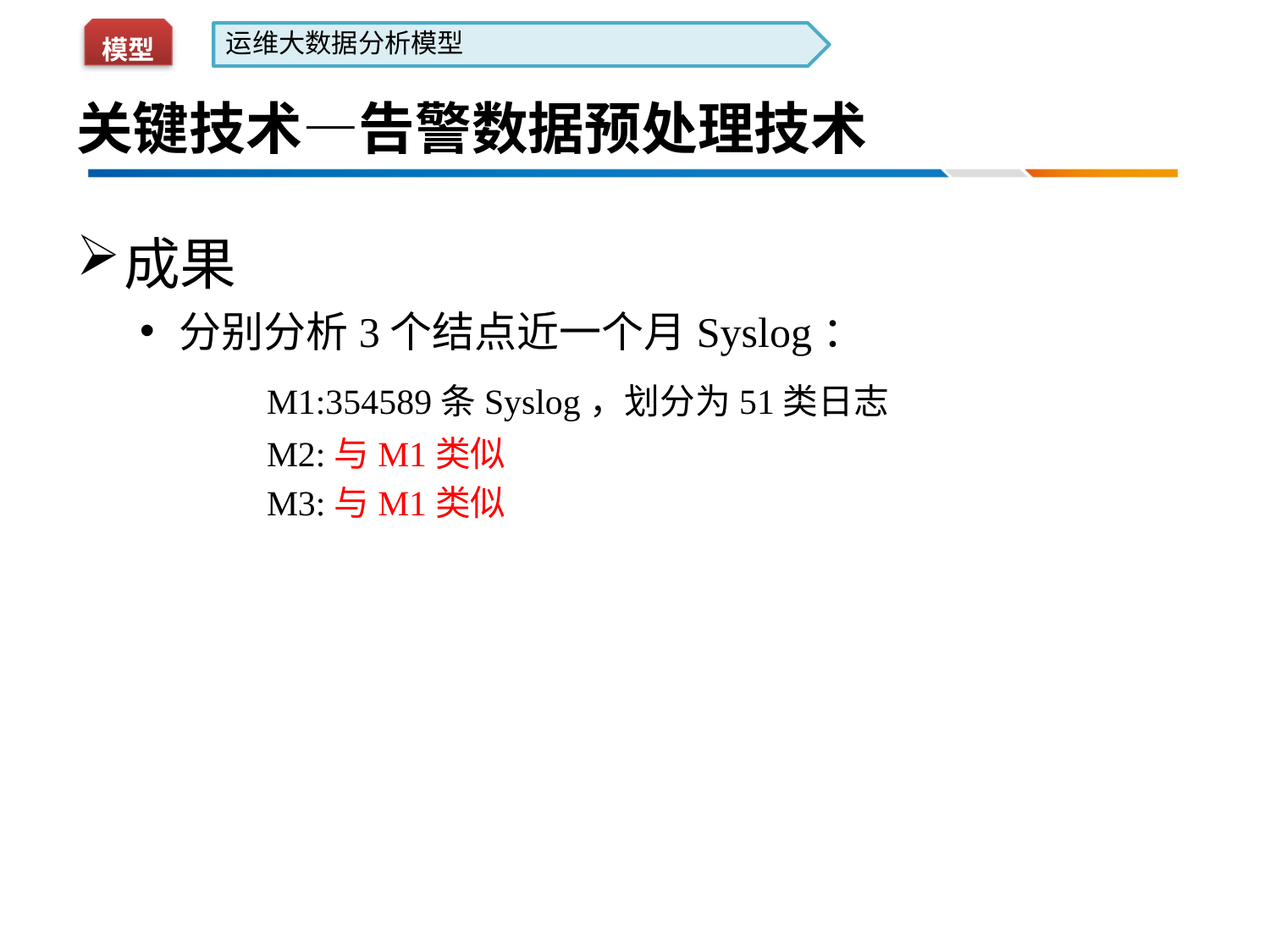

模型
运维大数据分析模型

# 关键技术—告警数据预处理技术
成果
分别分析3个结点近一个月Syslog：
	M1:354589条Syslog，划分为51类日志
	M2:与M1类似
	M3:与M1类似